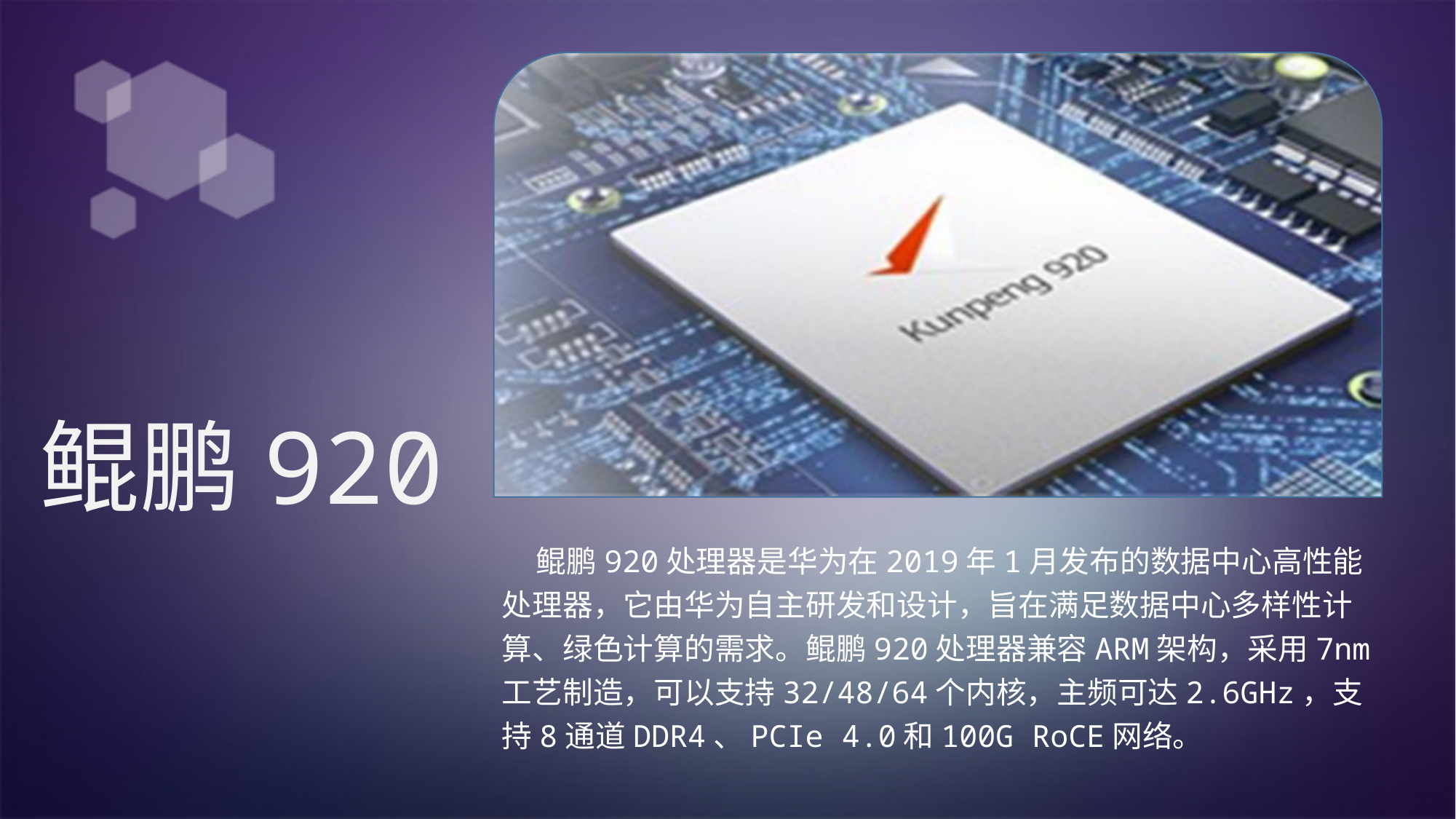

鲲鹏920
    鲲鹏920处理器是华为在2019年1月发布的数据中心高性能处理器，它由华为自主研发和设计，旨在满足数据中心多样性计算、绿色计算的需求。鲲鹏920处理器兼容ARM架构，采用7nm工艺制造，可以支持32/48/64个内核，主频可达2.6GHz，支持8通道DDR4、PCIe 4.0和100G RoCE网络。